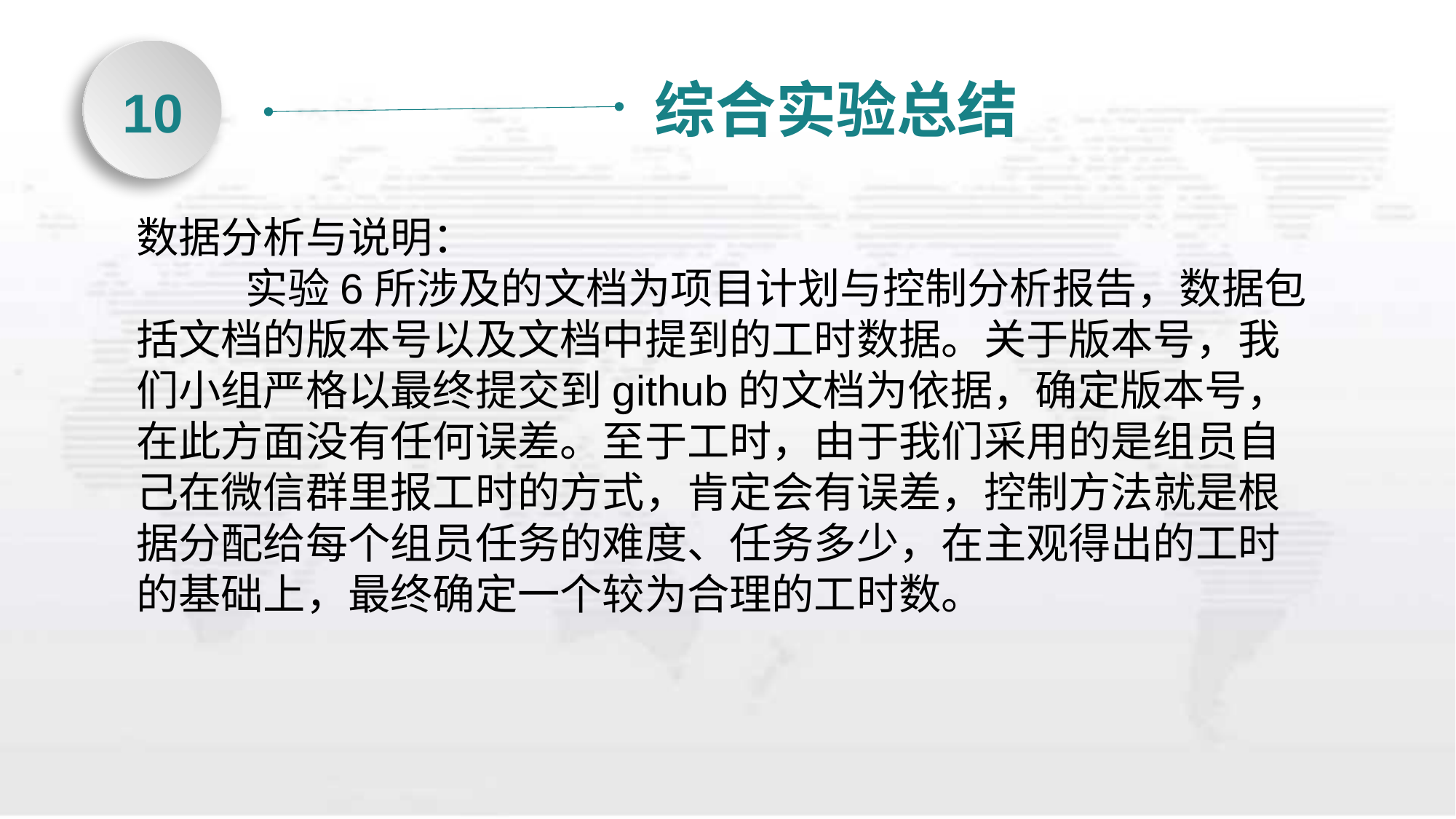

综合实验总结
10
数据分析与说明：
	实验6所涉及的文档为项目计划与控制分析报告，数据包括文档的版本号以及文档中提到的工时数据。关于版本号，我们小组严格以最终提交到github的文档为依据，确定版本号，在此方面没有任何误差。至于工时，由于我们采用的是组员自己在微信群里报工时的方式，肯定会有误差，控制方法就是根据分配给每个组员任务的难度、任务多少，在主观得出的工时的基础上，最终确定一个较为合理的工时数。